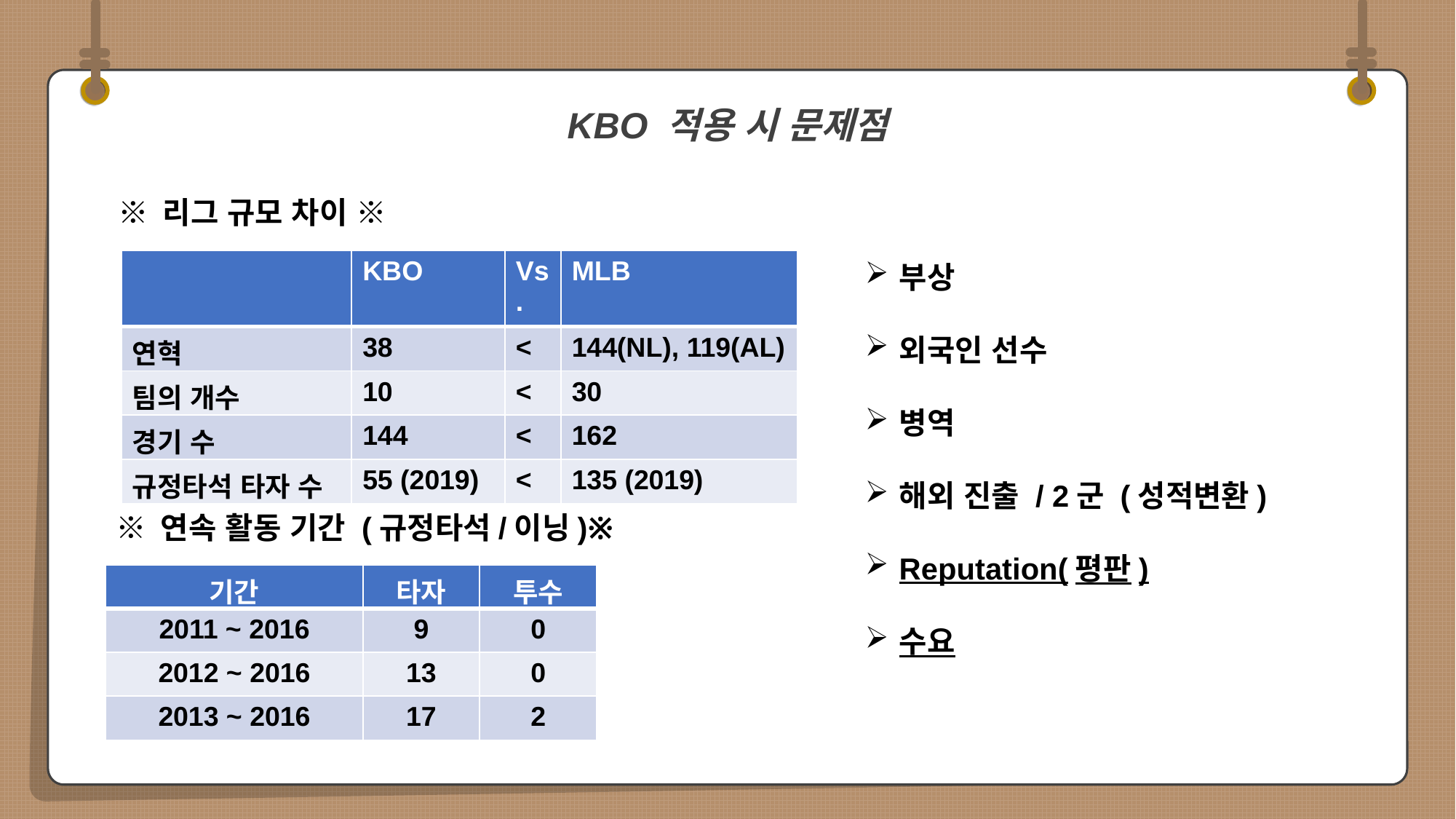

KBO 적용 시 문제점

※ 리그 규모 차이 ※
|  | KBO | Vs. | MLB |
| --- | --- | --- | --- |
| 연혁 | 38 | < | 144(NL), 119(AL) |
| 팀의 개수 | 10 | < | 30 |
| 경기 수 | 144 | < | 162 |
| 규정타석 타자 수 | 55 (2019) | < | 135 (2019) |
부상

외국인 선수

병역

해외 진출 / 2군 (성적변환)

Reputation(평판)

수요

※ 연속 활동 기간 (규정타석/이닝)※
| 기간 | 타자 | 투수 |
| --- | --- | --- |
| 2011 ~ 2016 | 9 | 0 |
| 2012 ~ 2016 | 13 | 0 |
| 2013 ~ 2016 | 17 | 2 |